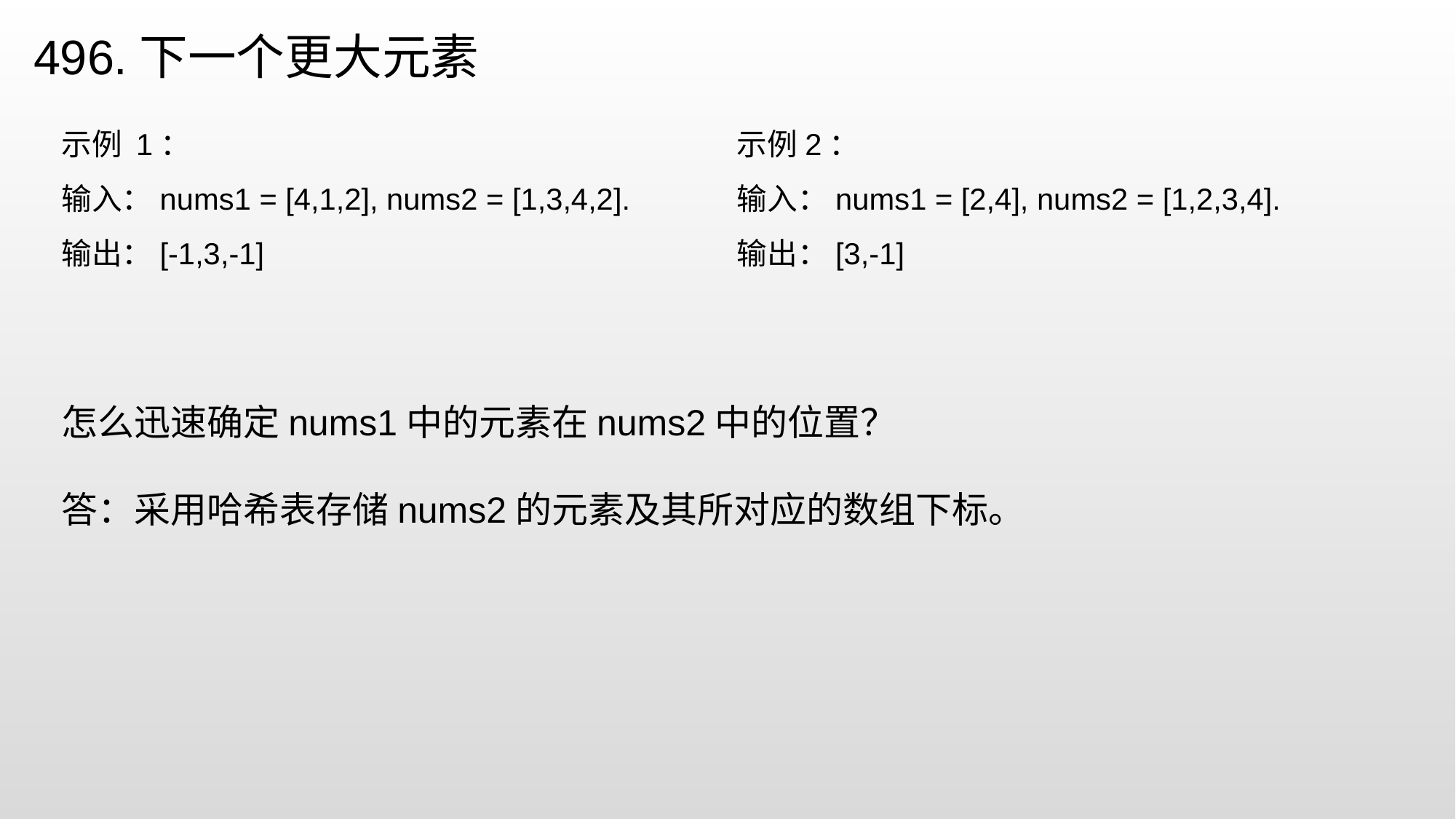

496.下一个更大元素
示例 1：
输入：nums1 = [4,1,2], nums2 = [1,3,4,2].
输出：[-1,3,-1]

示例2：
输入：nums1 = [2,4], nums2 = [1,2,3,4].
输出：[3,-1]

怎么迅速确定nums1中的元素在nums2中的位置？

答：采用哈希表存储nums2的元素及其所对应的数组下标。